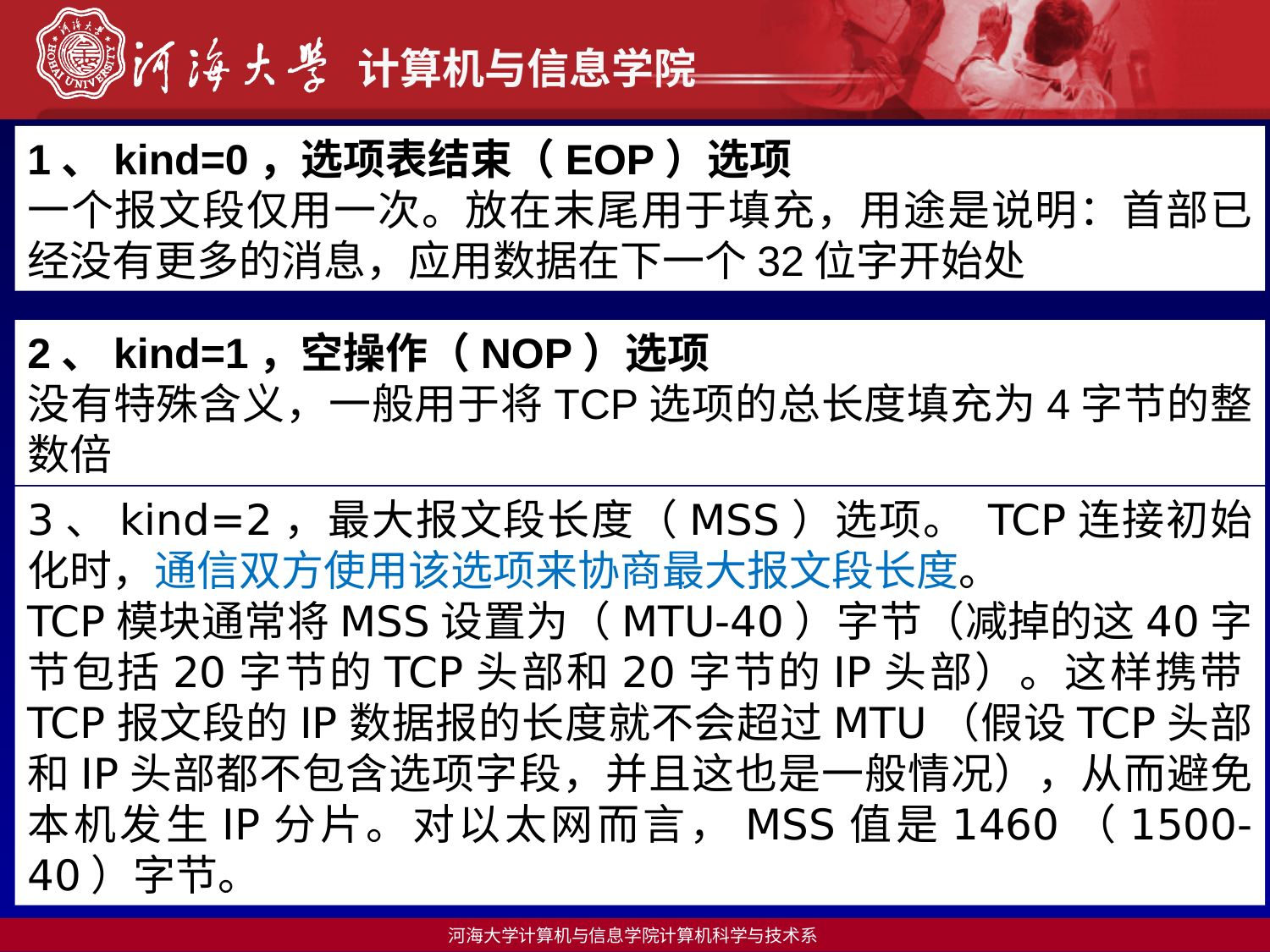

1、kind=0，选项表结束（EOP）选项
一个报文段仅用一次。放在末尾用于填充，用途是说明：首部已经没有更多的消息，应用数据在下一个32位字开始处
2、kind=1，空操作（NOP）选项
没有特殊含义，一般用于将TCP选项的总长度填充为4字节的整数倍
3、kind=2，最大报文段长度（MSS）选项。 TCP连接初始化时，通信双方使用该选项来协商最大报文段长度。
TCP模块通常将MSS设置为（MTU-40）字节（减掉的这40字节包括20字节的TCP头部和20字节的IP头部）。这样携带TCP报文段的IP数据报的长度就不会超过MTU（假设TCP头部和IP头部都不包含选项字段，并且这也是一般情况），从而避免本机发生IP分片。对以太网而言，MSS值是1460（1500-40）字节。